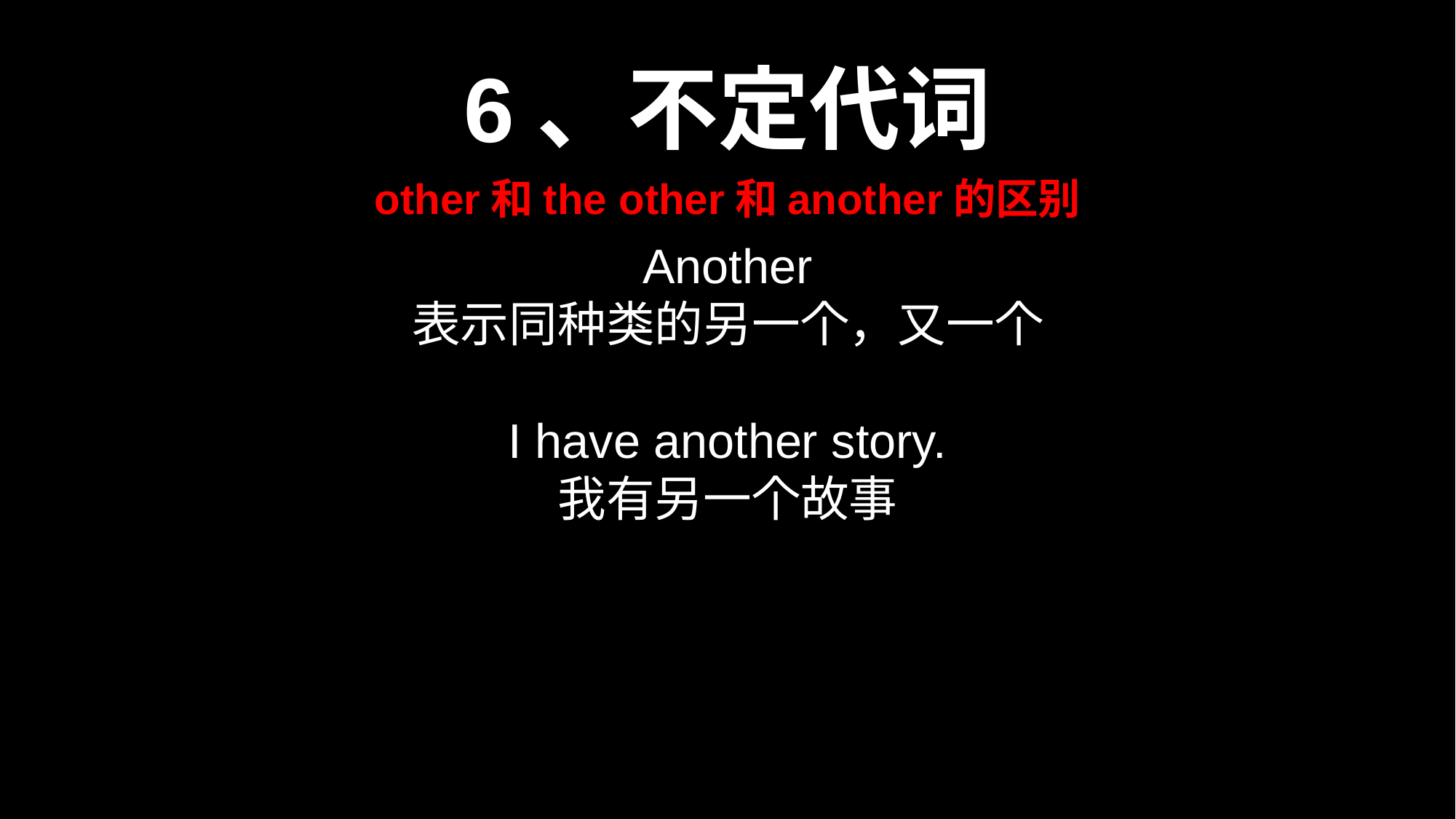

6、不定代词
other和the other和another的区别
Another
表示同种类的另一个，又一个

I have another story.
我有另一个故事